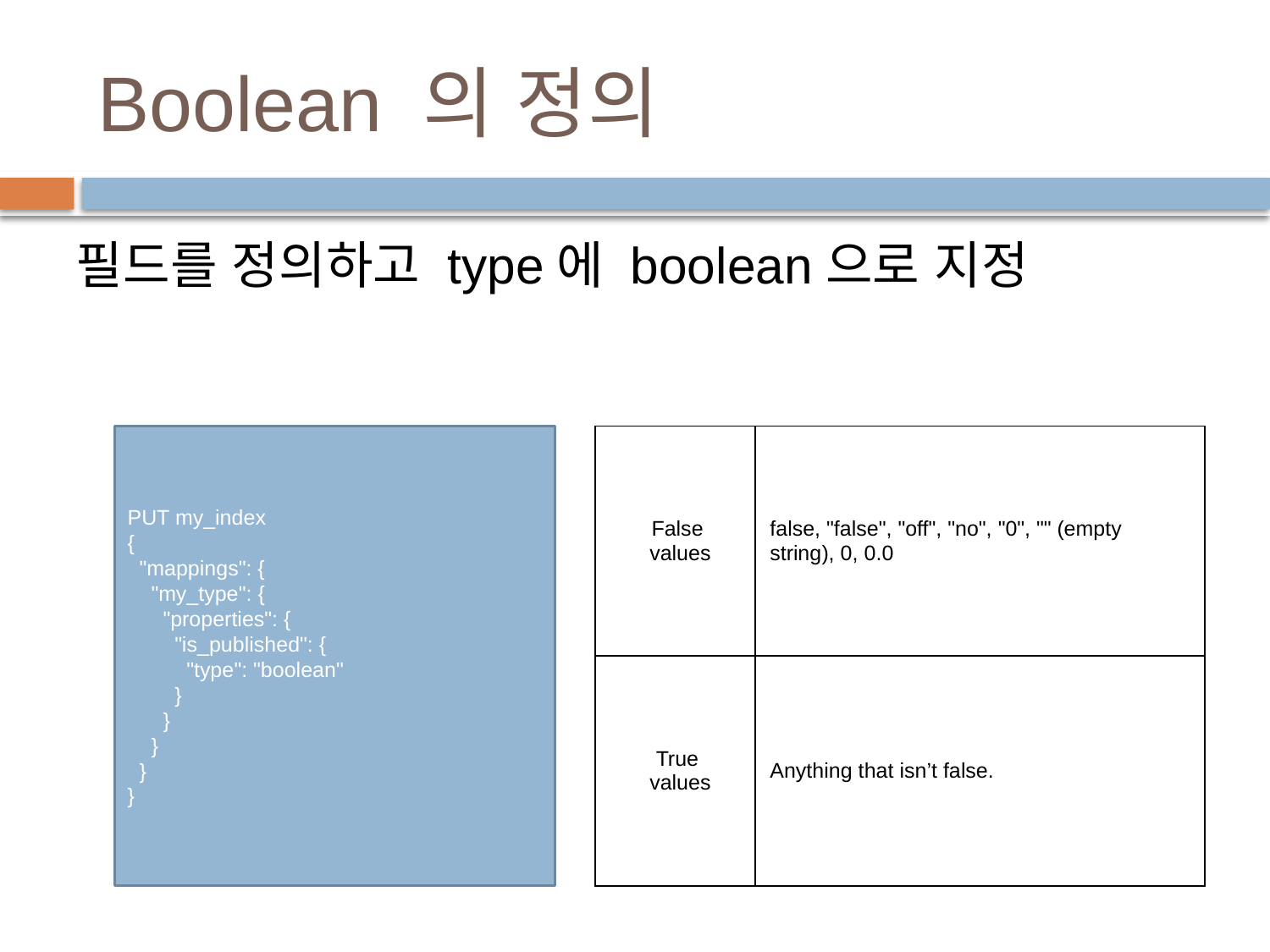

# Boolean 의 정의
필드를 정의하고 type에 boolean으로 지정
| False values | false, "false", "off", "no", "0", "" (empty string), 0, 0.0 |
| --- | --- |
| True values | Anything that isn’t false. |
PUT my_index
{
  "mappings": {
    "my_type": {
      "properties": {
        "is_published": {
          "type": "boolean"
        }
      }
    }
  }
}